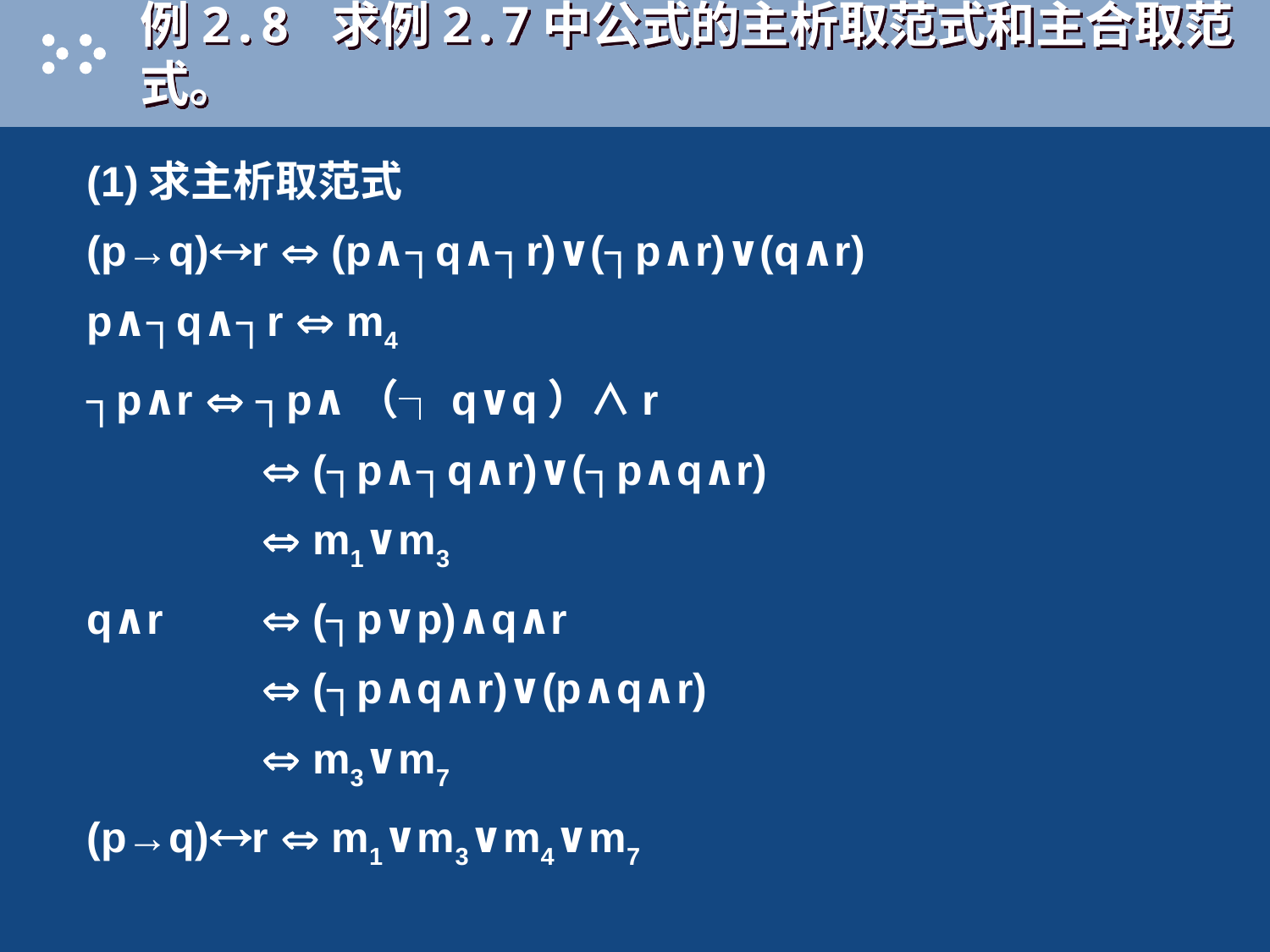

# 例2.8 求例2.7中公式的主析取范式和主合取范式。
(1)求主析取范式
(p→q)↔r ⇔ (p∧┐q∧┐r)∨(┐p∧r)∨(q∧r)
p∧┐q∧┐r ⇔ m4
┐p∧r ⇔ ┐p∧（┐q∨q）∧r
		⇔ (┐p∧┐q∧r)∨(┐p∧q∧r)
		⇔ m1∨m3
q∧r 	⇔ (┐p∨p)∧q∧r
		⇔ (┐p∧q∧r)∨(p∧q∧r)
		⇔ m3∨m7
(p→q)↔r ⇔ m1∨m3∨m4∨m7